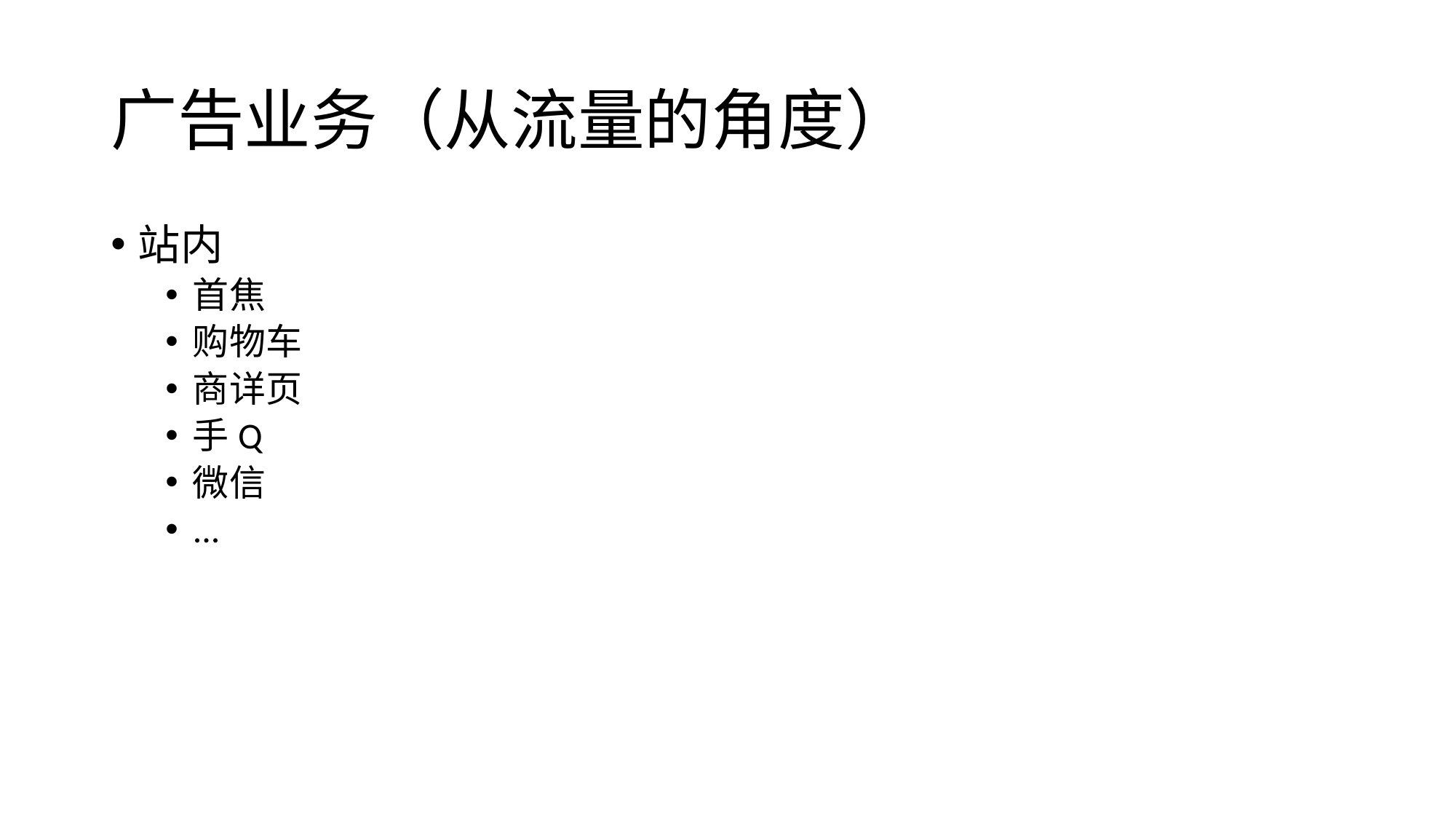

# 广告业务（从流量的角度）
站内
首焦
购物车
商详页
手Q
微信
...